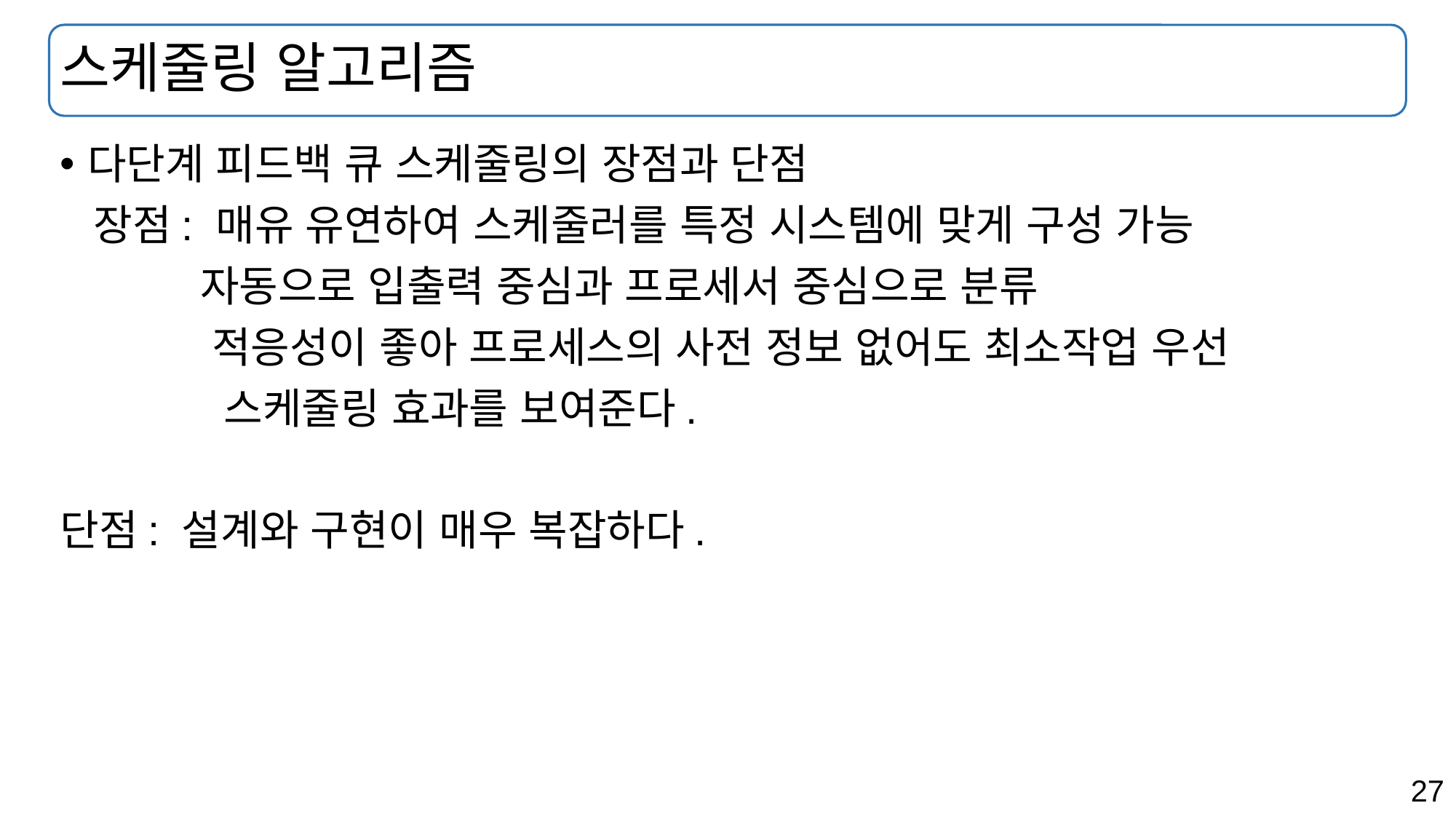

# 스케줄링 알고리즘
다단계 피드백 큐 스케줄링의 장점과 단점
  장점: 매유 유연하여 스케줄러를 특정 시스템에 맞게 구성 가능
           자동으로 입출력 중심과 프로세서 중심으로 분류
            적응성이 좋아 프로세스의 사전 정보 없어도 최소작업 우선
             스케줄링 효과를 보여준다.

단점: 설계와 구현이 매우 복잡하다.